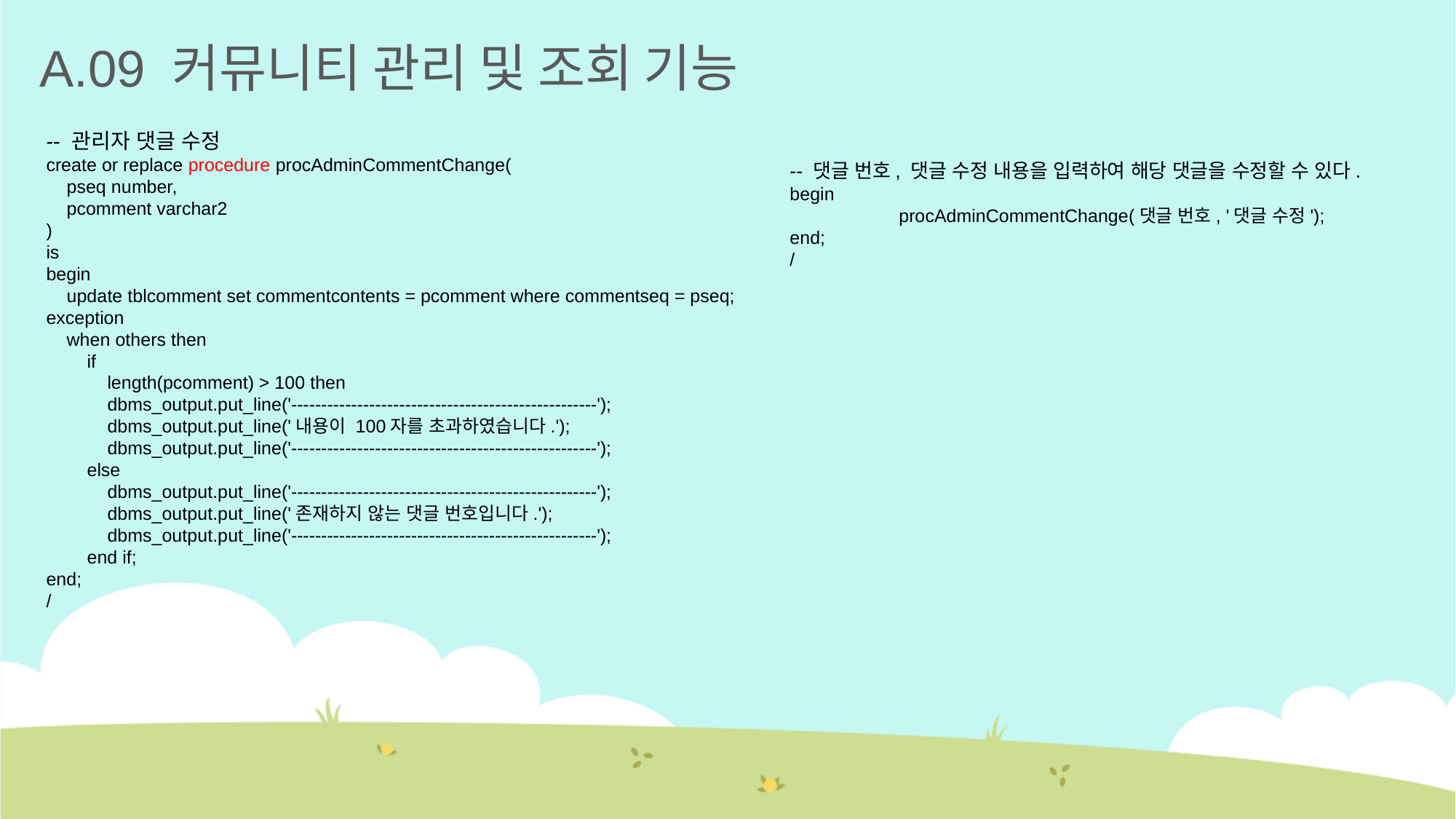

A.09 커뮤니티 관리 및 조회 기능
-- 관리자 댓글 수정
create or replace procedure procAdminCommentChange(
    pseq number,
    pcomment varchar2
)
is
begin
    update tblcomment set commentcontents = pcomment where commentseq = pseq;
exception
    when others then
        if
            length(pcomment) > 100 then
            dbms_output.put_line('---------------------------------------------------');
            dbms_output.put_line('내용이 100자를 초과하였습니다.');
            dbms_output.put_line('---------------------------------------------------');
        else
            dbms_output.put_line('---------------------------------------------------');
            dbms_output.put_line('존재하지 않는 댓글 번호입니다.');
            dbms_output.put_line('---------------------------------------------------');
        end if;
end;
/

-- 댓글 번호, 댓글 수정 내용을 입력하여 해당 댓글을 수정할 수 있다.
begin
	procAdminCommentChange(댓글 번호, '댓글 수정');
end;
/